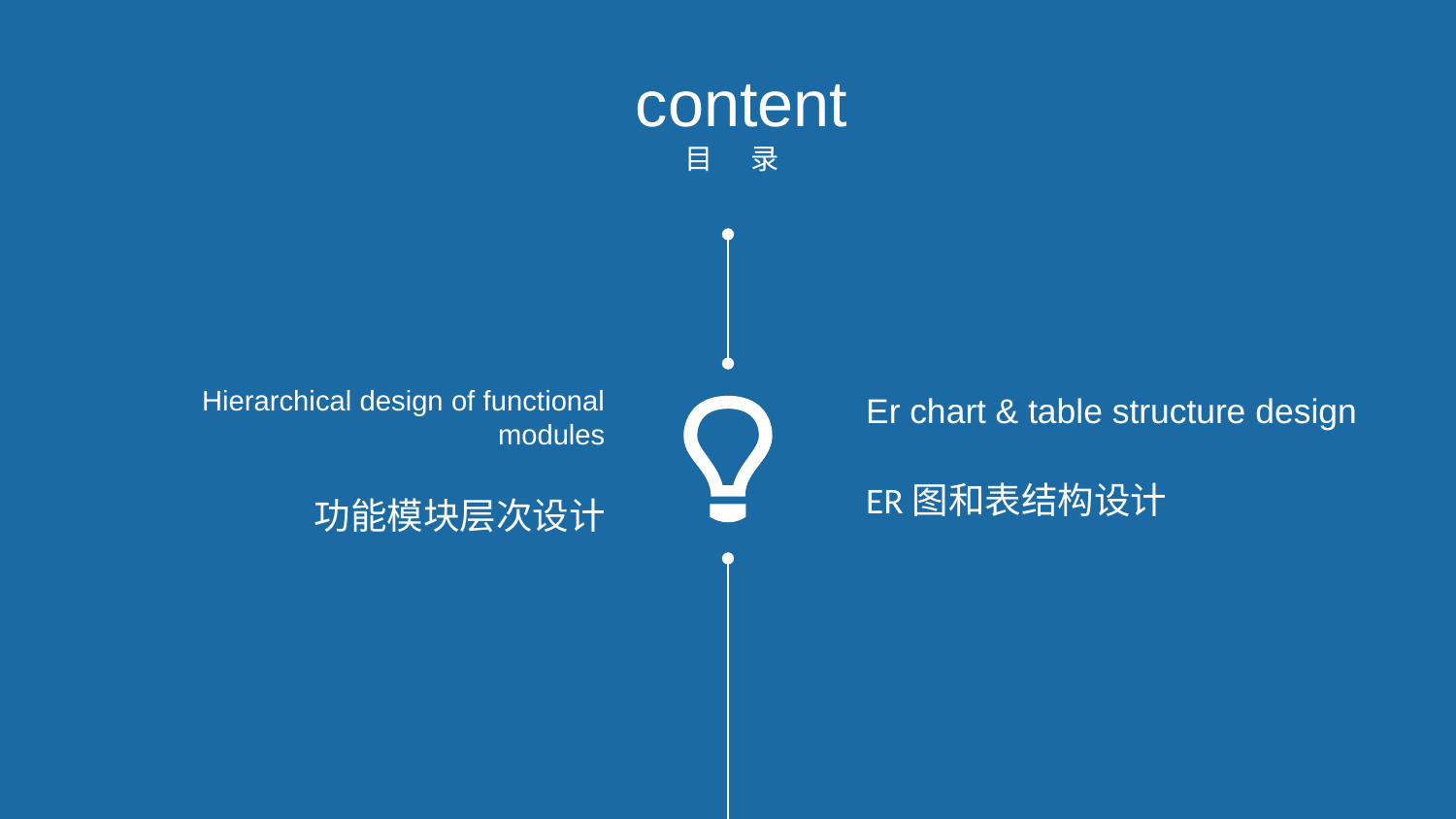

content
目      录
Hierarchical design of functional modules
Er chart & table structure design

ER图和表结构设计
功能模块层次设计